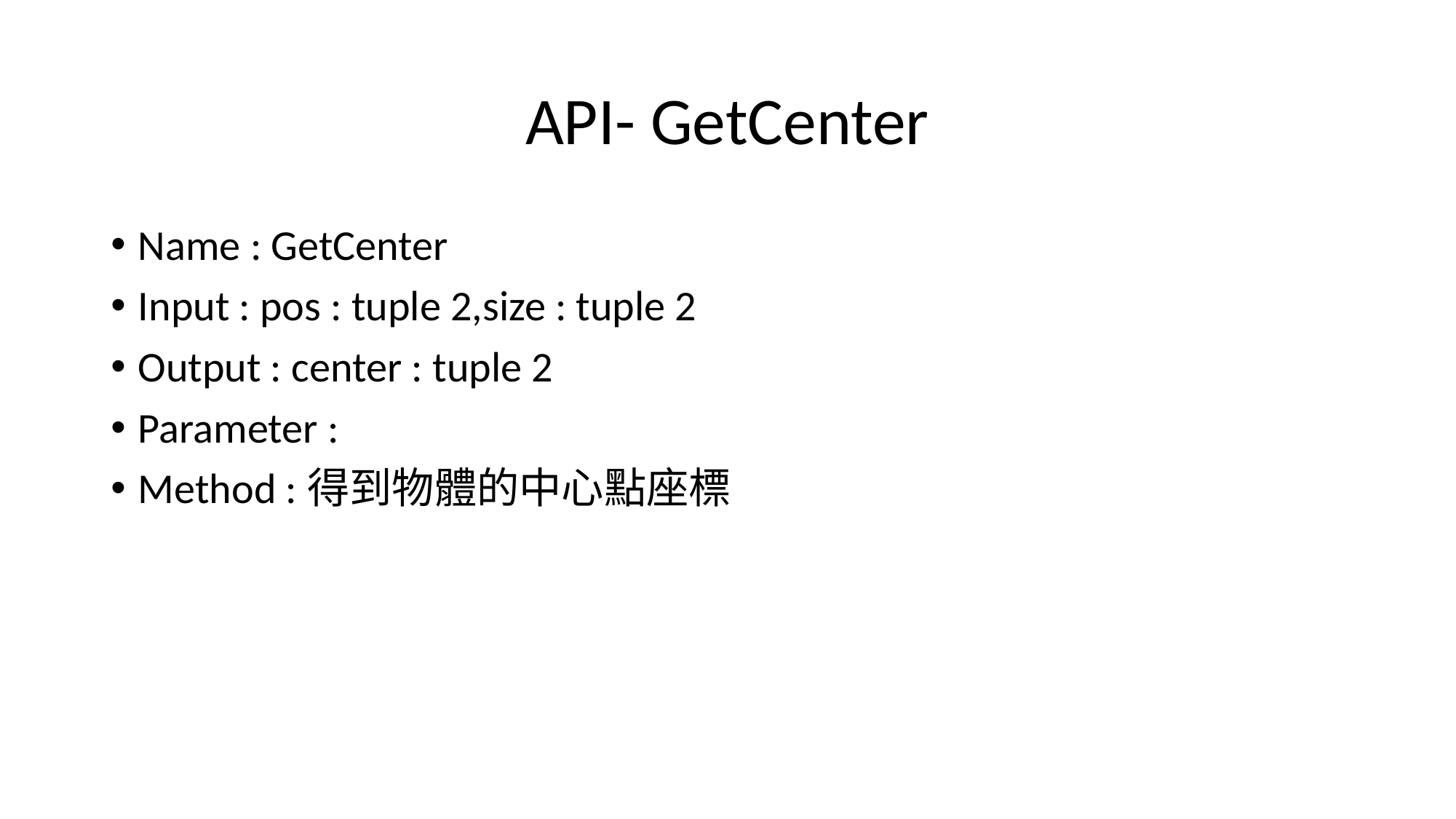

# API- GetCenter
Name : GetCenter
Input : pos : tuple 2,size : tuple 2
Output : center : tuple 2
Parameter :
Method :得到物體的中心點座標